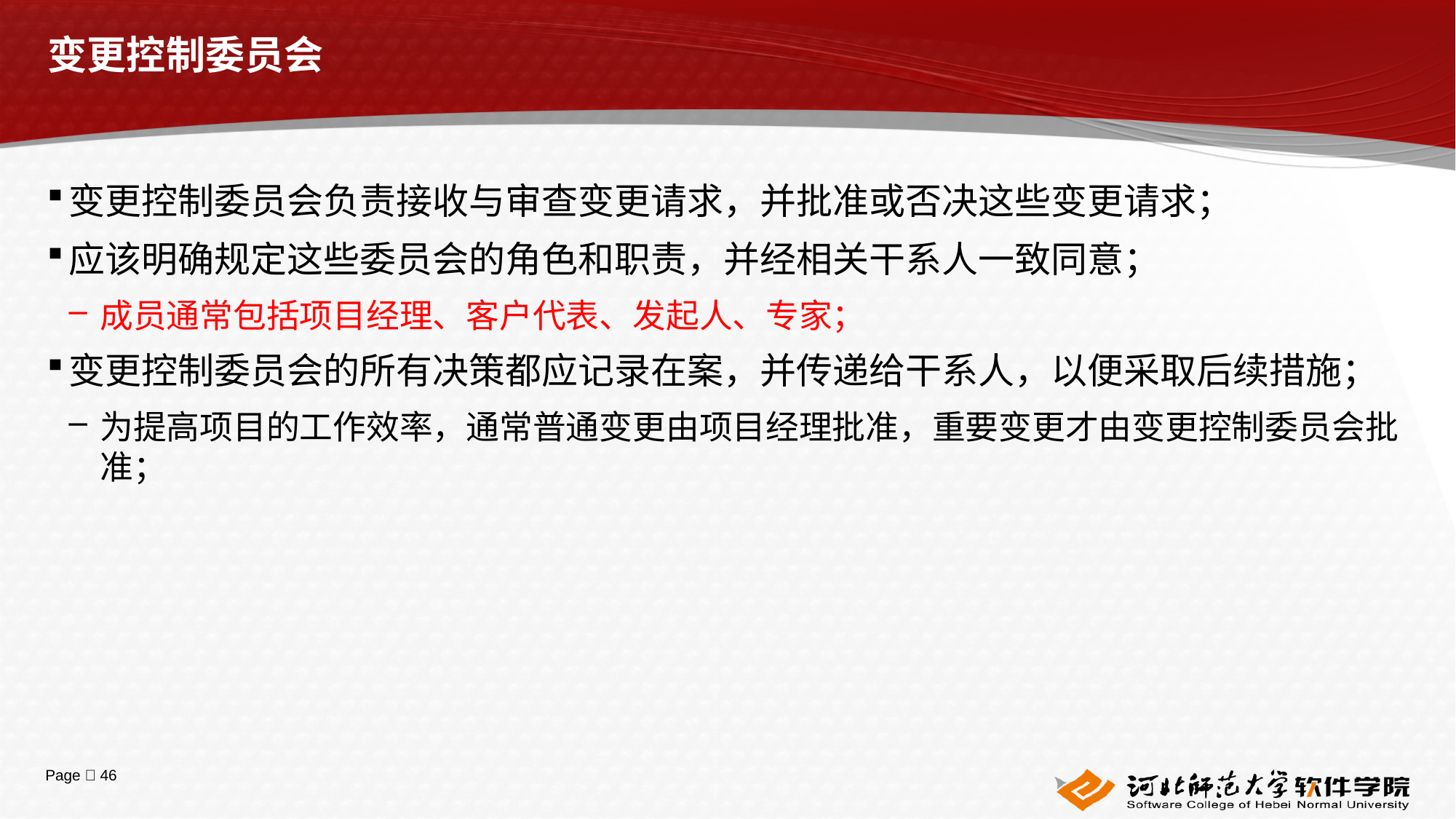

# 变更控制委员会
变更控制委员会负责接收与审查变更请求，并批准或否决这些变更请求；
应该明确规定这些委员会的角色和职责，并经相关干系人一致同意；
成员通常包括项目经理、客户代表、发起人、专家；
变更控制委员会的所有决策都应记录在案，并传递给干系人，以便采取后续措施；
为提高项目的工作效率，通常普通变更由项目经理批准，重要变更才由变更控制委员会批准；